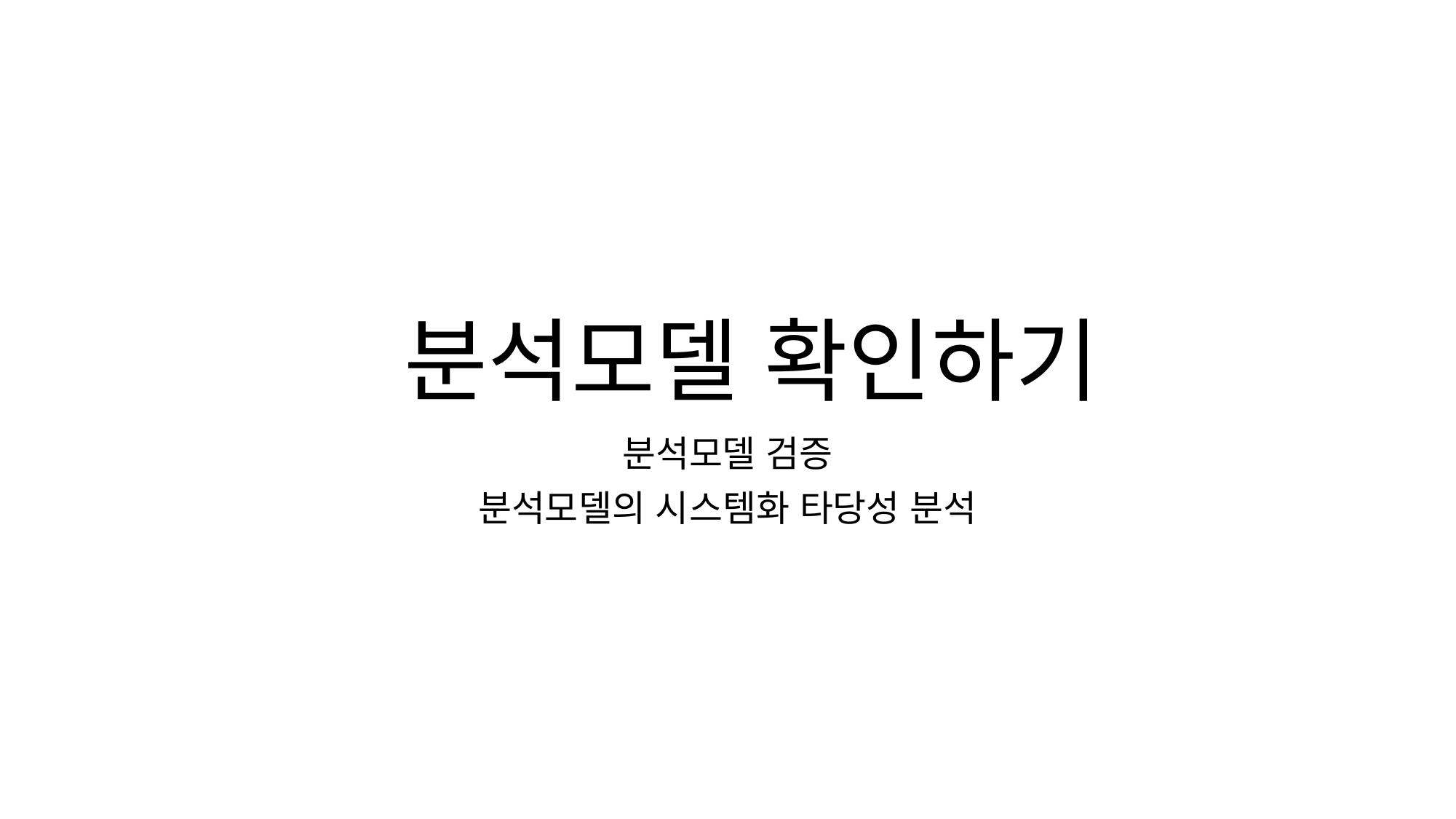

# 분석모델 확인하기
분석모델 검증
분석모델의 시스템화 타당성 분석